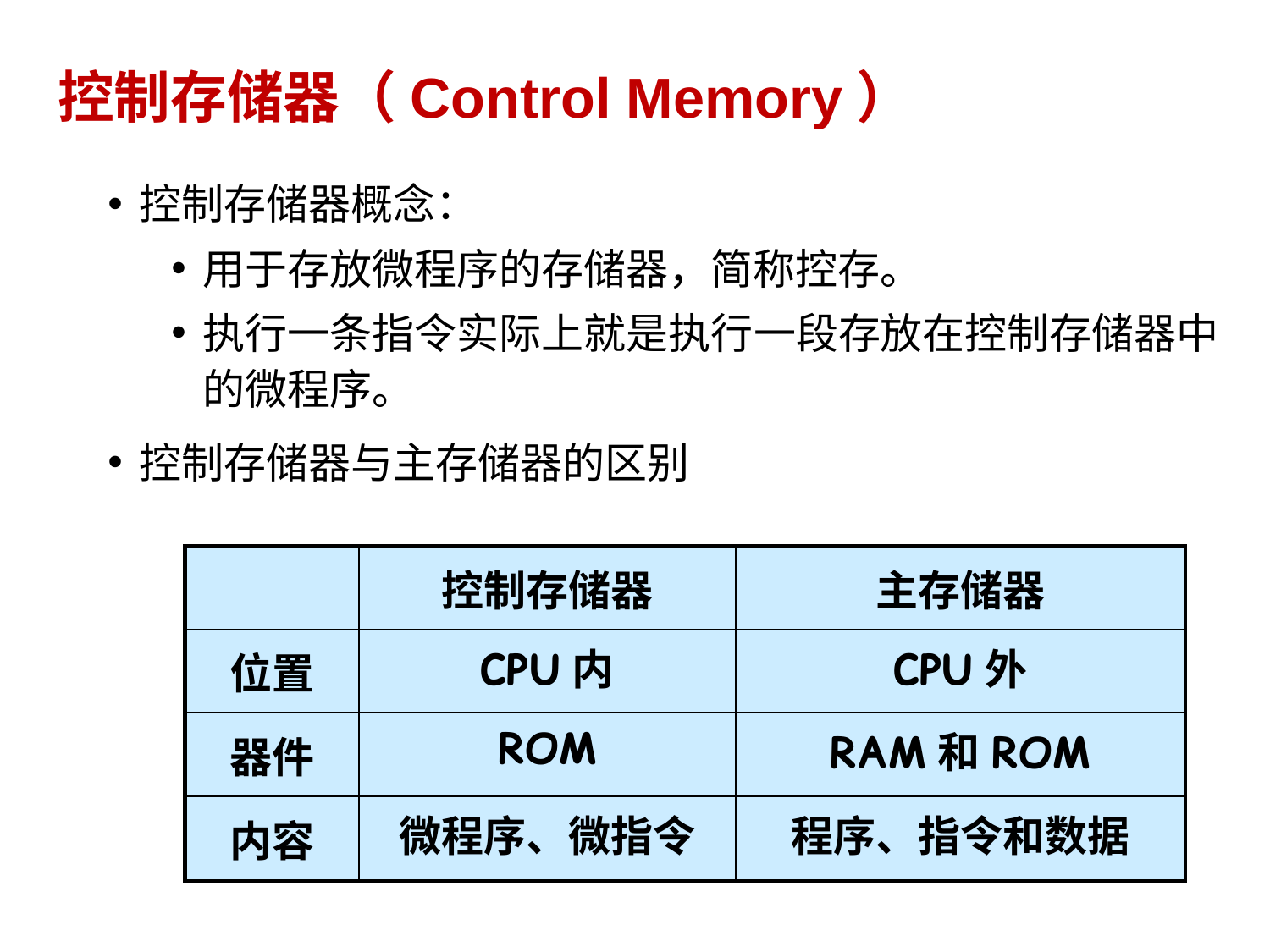

# 控制存储器（Control Memory）
控制存储器概念：
用于存放微程序的存储器，简称控存。
执行一条指令实际上就是执行一段存放在控制存储器中的微程序。
控制存储器与主存储器的区别
|  | 控制存储器 | 主存储器 |
| --- | --- | --- |
| 位置 | CPU内 | CPU外 |
| 器件 | ROM | RAM和ROM |
| 内容 | 微程序、微指令 | 程序、指令和数据 |